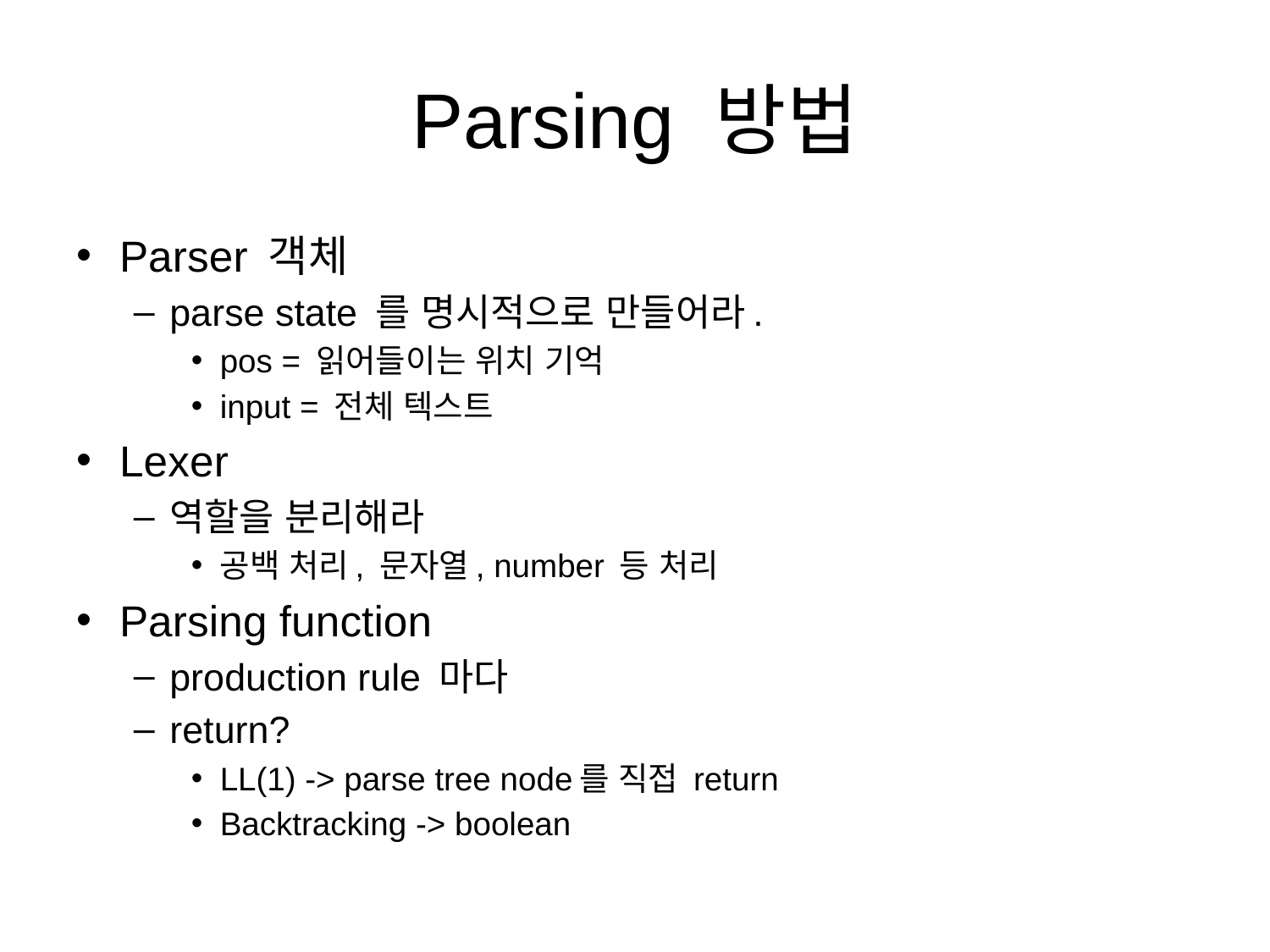

# Parsing 방법
Parser 객체
parse state 를 명시적으로 만들어라.
pos = 읽어들이는 위치 기억
input = 전체 텍스트
Lexer
역할을 분리해라
공백 처리, 문자열, number 등 처리
Parsing function
production rule 마다
return?
LL(1) -> parse tree node를 직접 return
Backtracking -> boolean